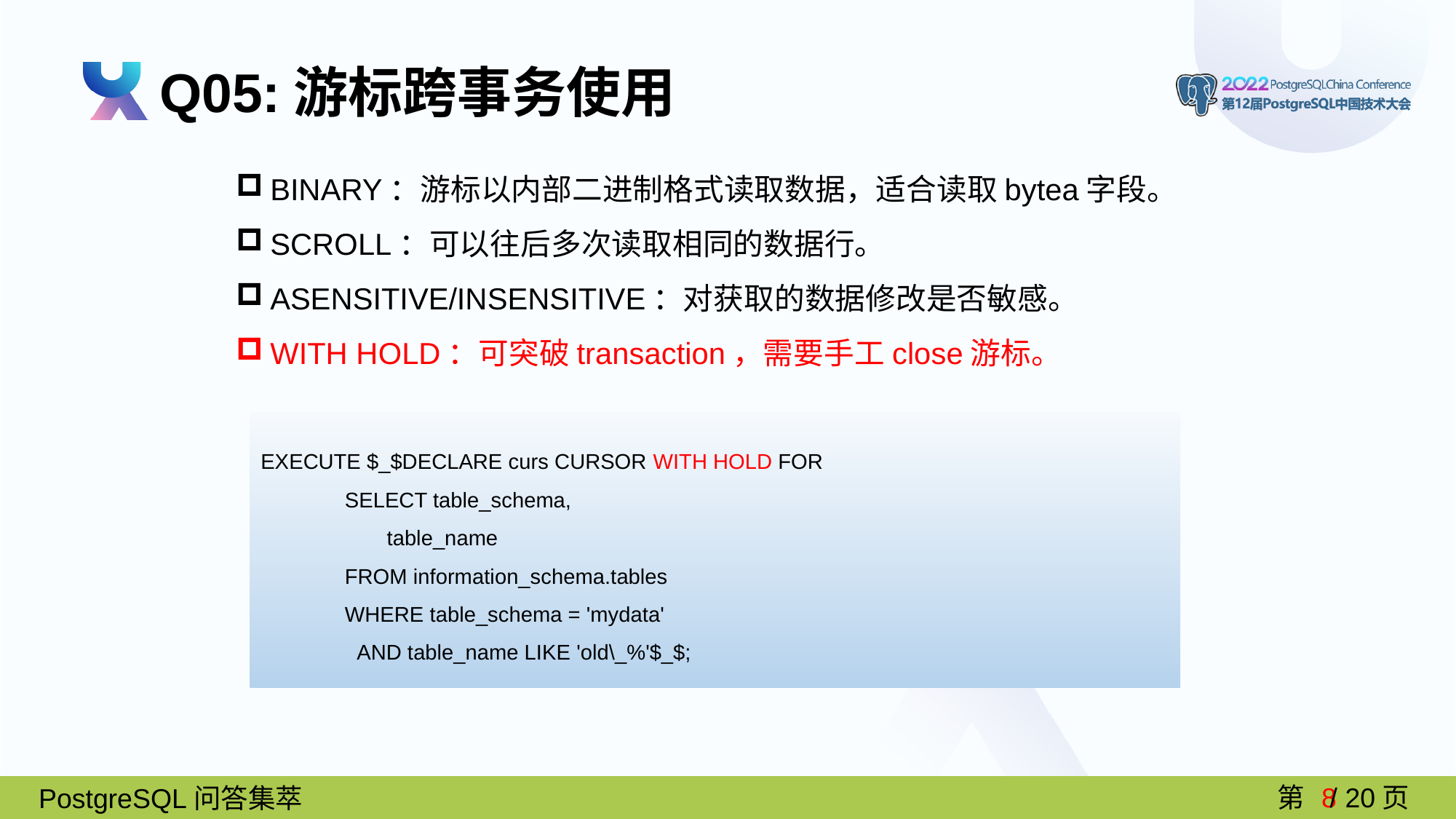

Q05:游标跨事务使用
BINARY：游标以内部二进制格式读取数据，适合读取bytea字段。
SCROLL：可以往后多次读取相同的数据行。
ASENSITIVE/INSENSITIVE：对获取的数据修改是否敏感。
WITH HOLD：可突破transaction，需要手工close游标。
EXECUTE $_$DECLARE curs CURSOR WITH HOLD FOR
              SELECT table_schema,
                     table_name
              FROM information_schema.tables
              WHERE table_schema = 'mydata'
                AND table_name LIKE 'old\_%'$_$;